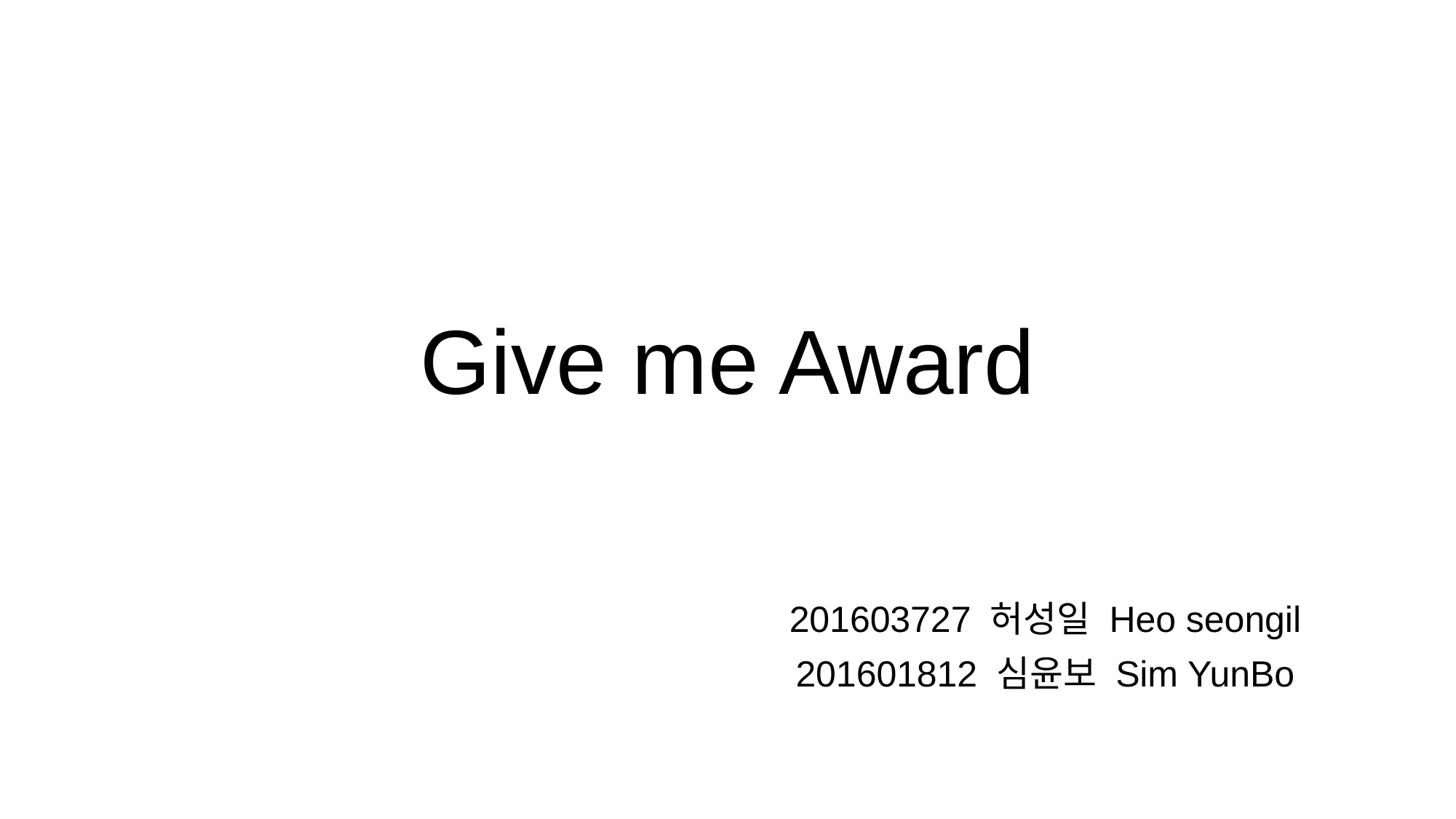

# Give me Award
201603727 허성일 Heo seongil
201601812 심윤보 Sim YunBo